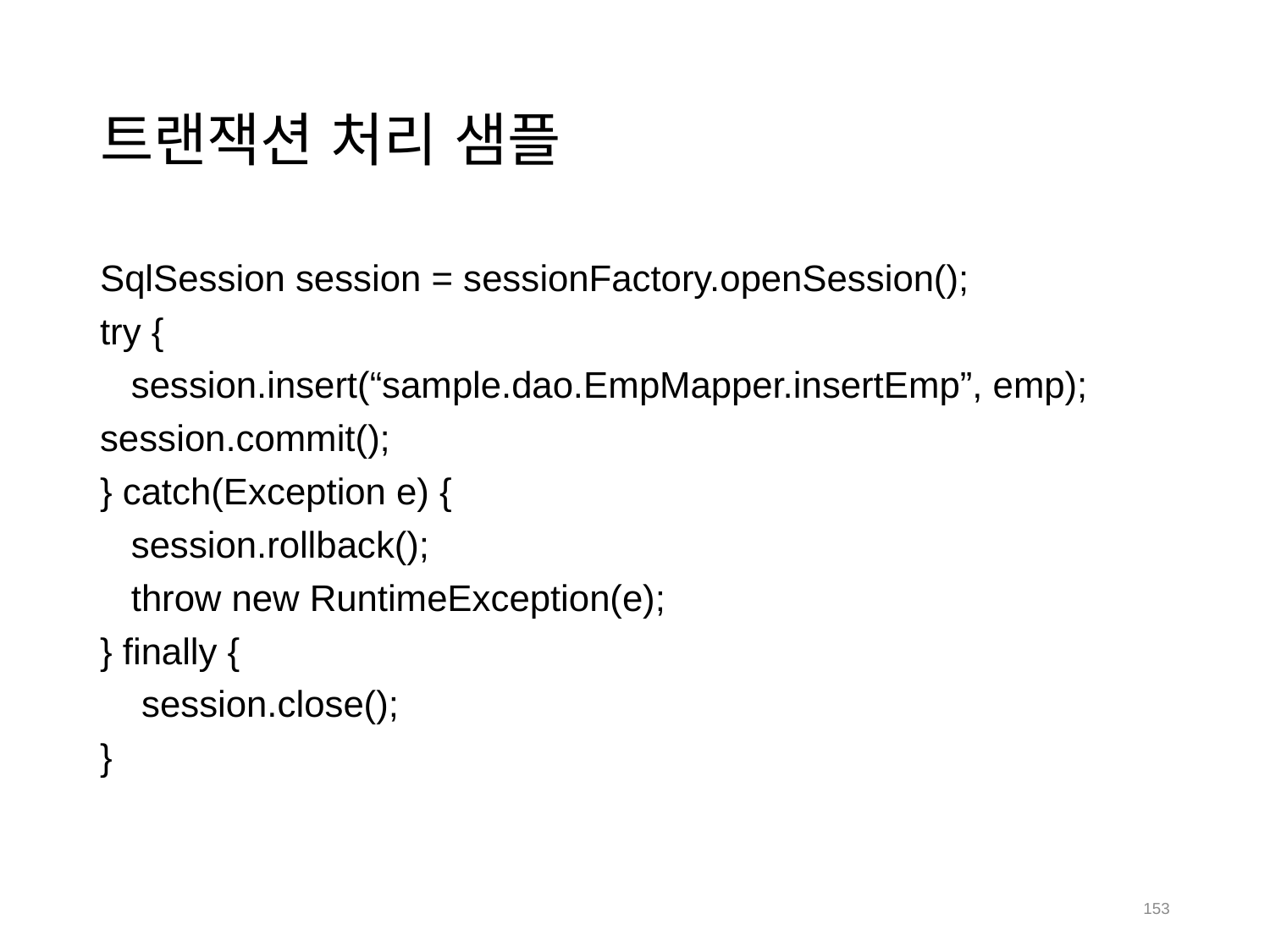

# 트랜잭션 처리 샘플
SqlSession session = sessionFactory.openSession();
try {
   session.insert(“sample.dao.EmpMapper.insertEmp”, emp);
session.commit();
} catch(Exception e) {
   session.rollback();
   throw new RuntimeException(e);
} finally {
    session.close();
}
153